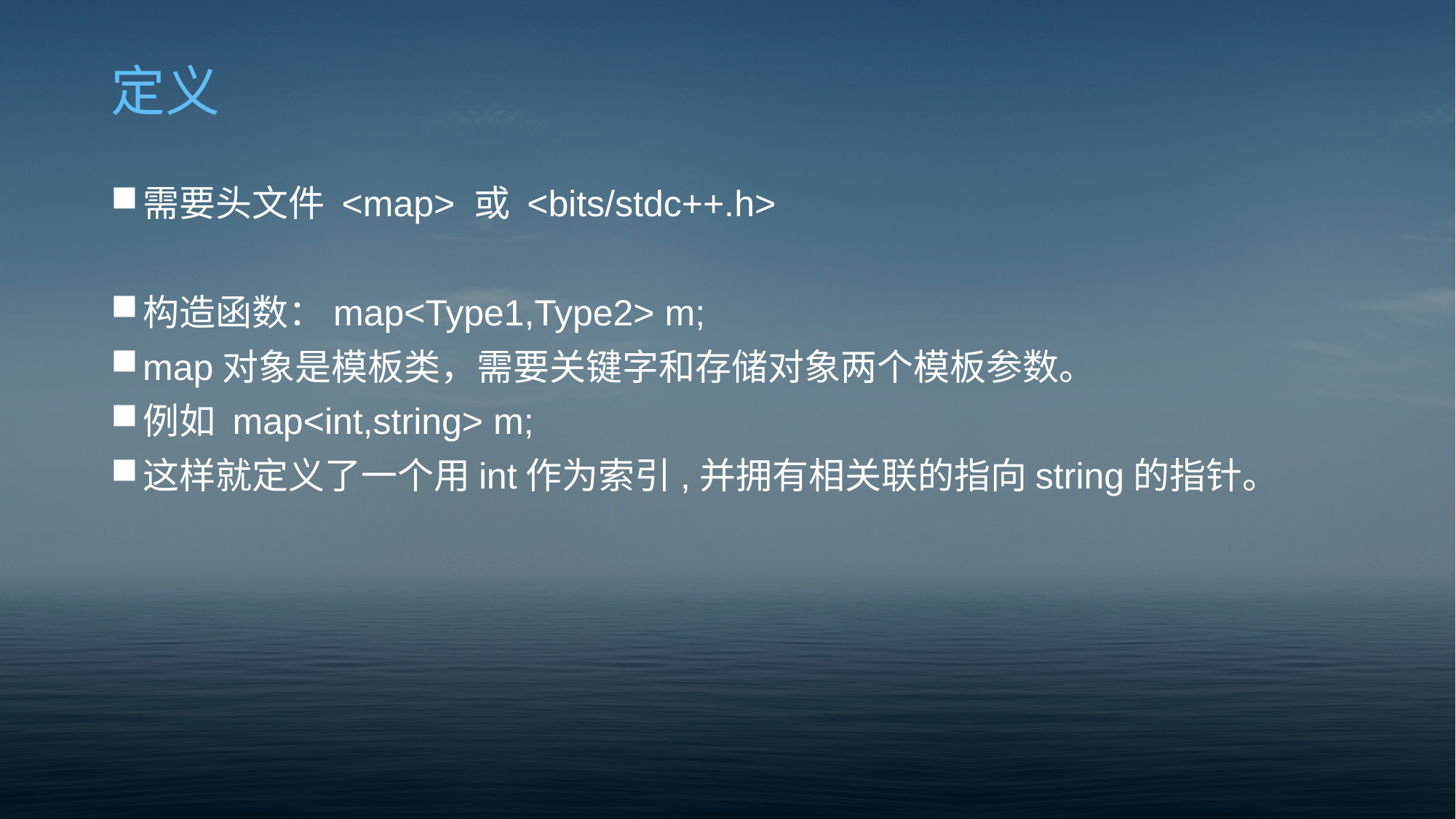

# 定义
需要头文件 <map> 或 <bits/stdc++.h>

构造函数：map<Type1,Type2> m;
map对象是模板类，需要关键字和存储对象两个模板参数。
例如 map<int,string> m;
这样就定义了一个用int作为索引,并拥有相关联的指向string的指针。